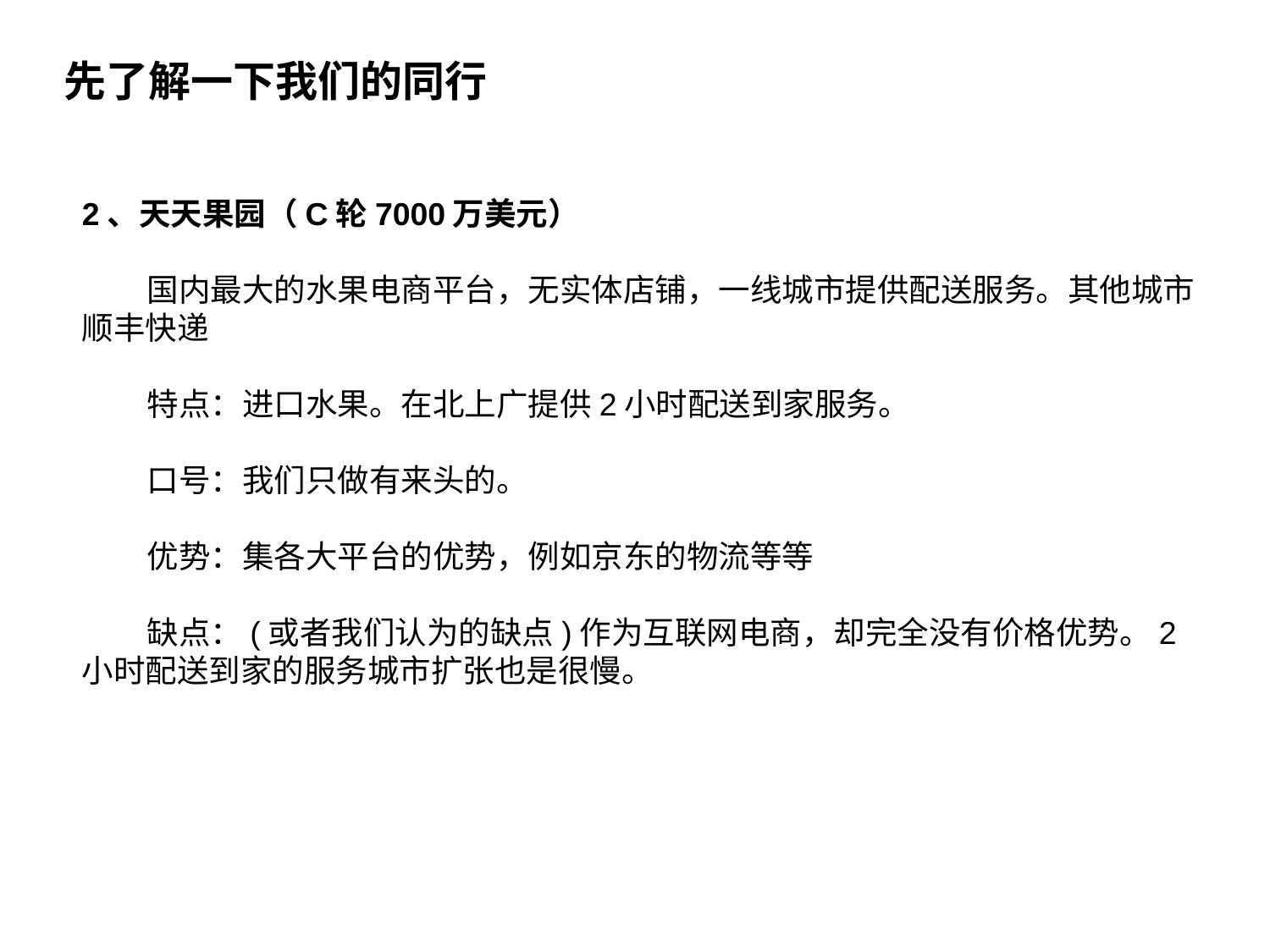

先了解一下我们的同行
2、天天果园（C轮7000万美元）

        国内最大的水果电商平台，无实体店铺，一线城市提供配送服务。其他城市顺丰快递

        特点：进口水果。在北上广提供2小时配送到家服务。

        口号：我们只做有来头的。

        优势：集各大平台的优势，例如京东的物流等等

        缺点：(或者我们认为的缺点)作为互联网电商，却完全没有价格优势。2小时配送到家的服务城市扩张也是很慢。